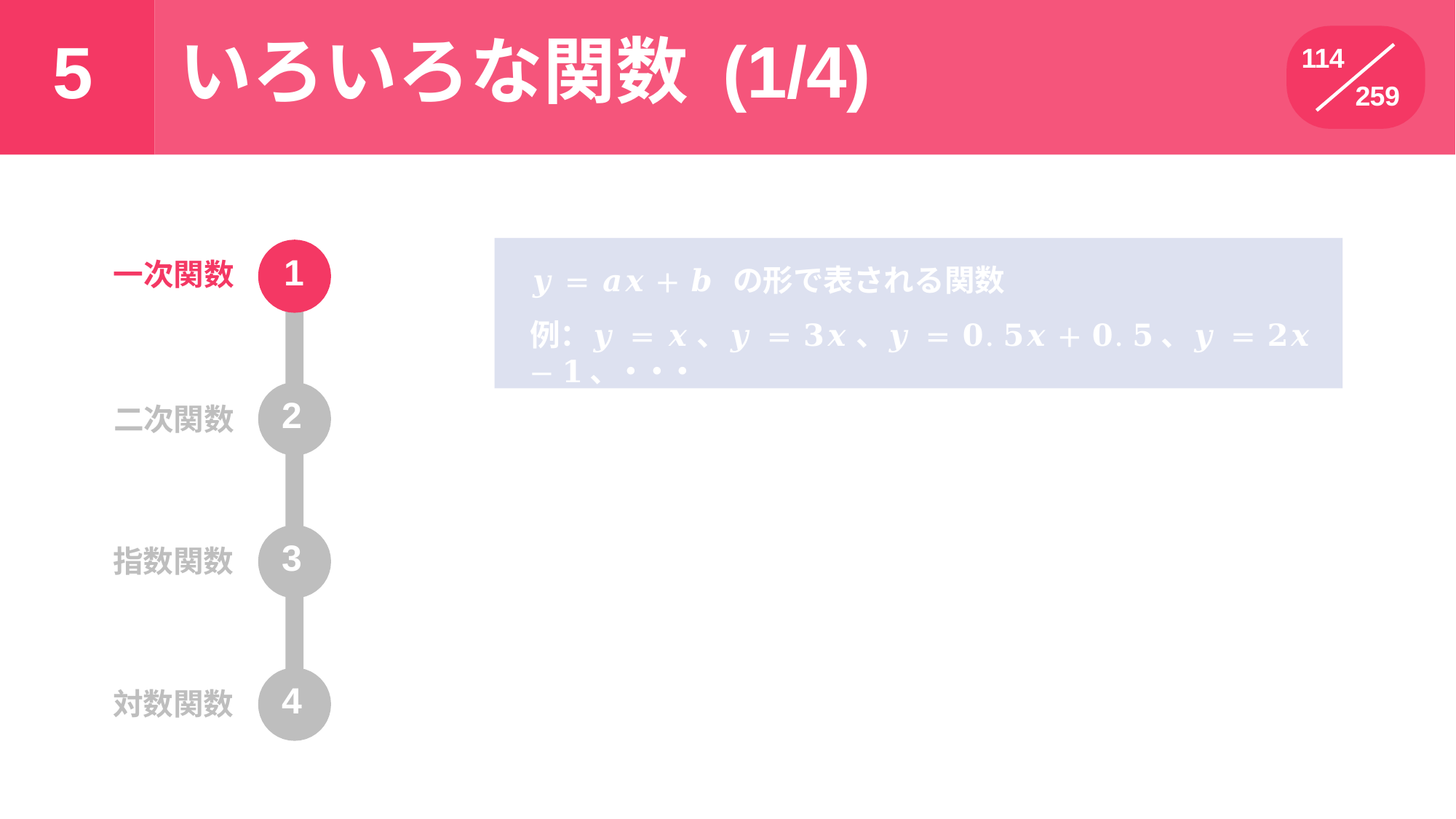

いろいろな関数 (1/4)
# 5
114
259
𝒚 = 𝒂𝒙 + 𝒃 の形で表される関数
例：𝒚 = 𝒙、𝒚 = 𝟑𝒙、𝒚 = 𝟎. 𝟓𝒙 + 𝟎. 𝟓、𝒚 = 𝟐𝒙 − 𝟏、•••

一次関数	1
2
二次関数

3
指数関数

4
対数関数